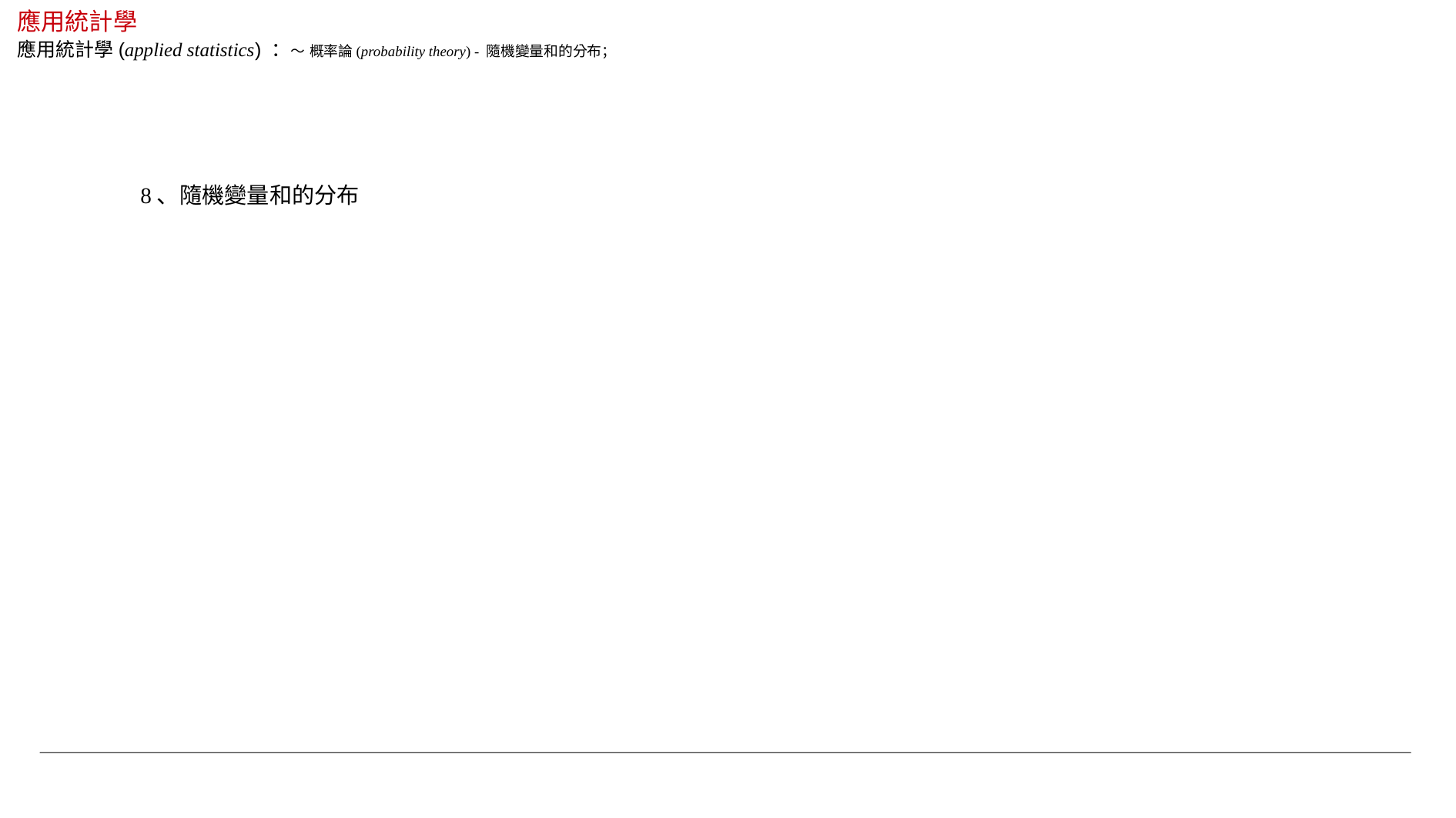

應用統計學
應用統計學(applied statistics) ：～ 概率論(probability theory) - 隨機變量和的分布；
8、隨機變量和的分布